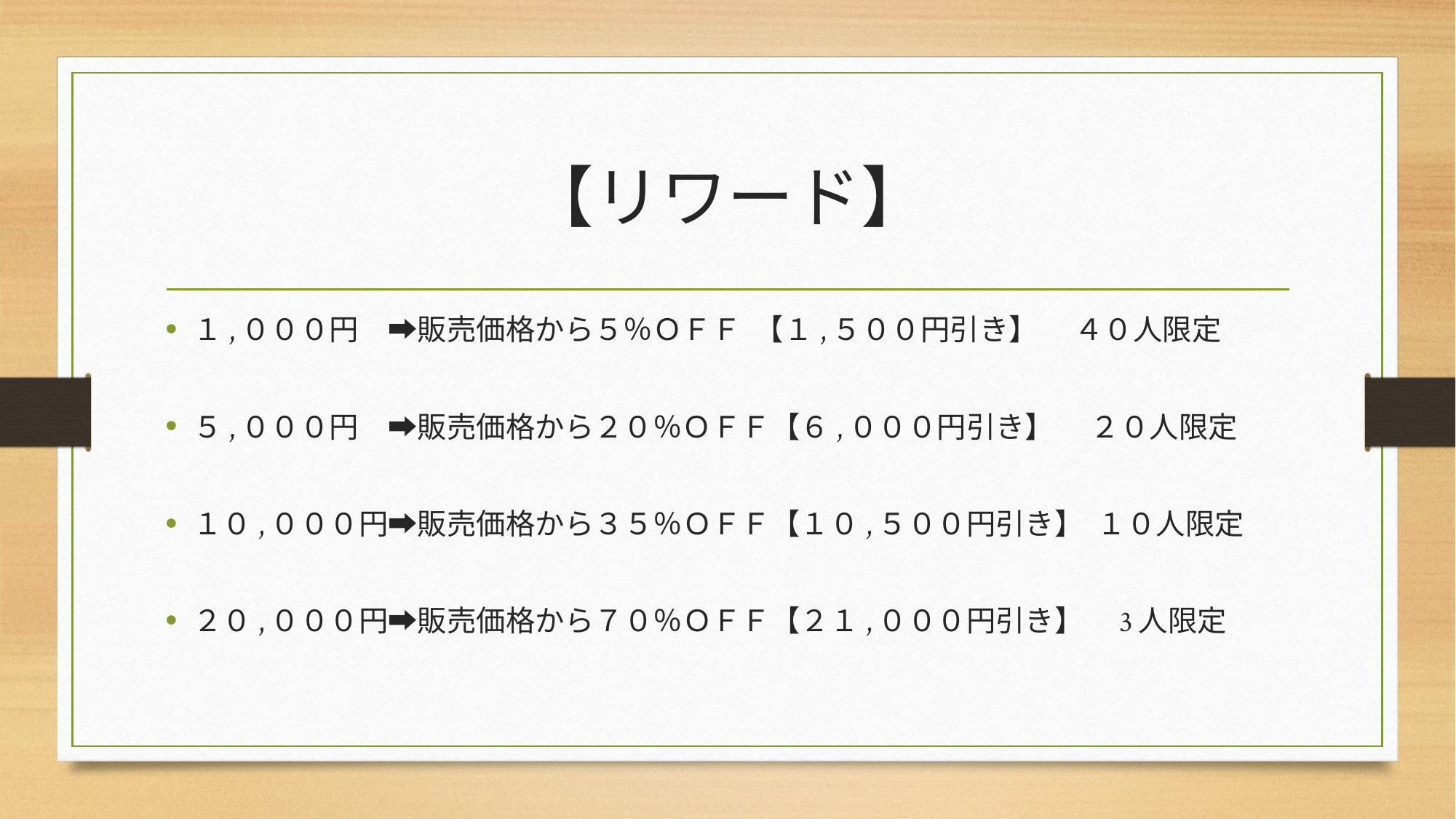

# 【リワード】
１,０００円　➡販売価格から５％ＯＦＦ  【１,５００円引き】　 ４０人限定

５,０００円　➡販売価格から２０％ＯＦＦ【６,０００円引き】　 ２０人限定

１０,０００円➡販売価格から３５％ＯＦＦ【１０,５００円引き】  １０人限定

２０,０００円➡販売価格から７０％ＯＦＦ【２１,０００円引き】　3人限定